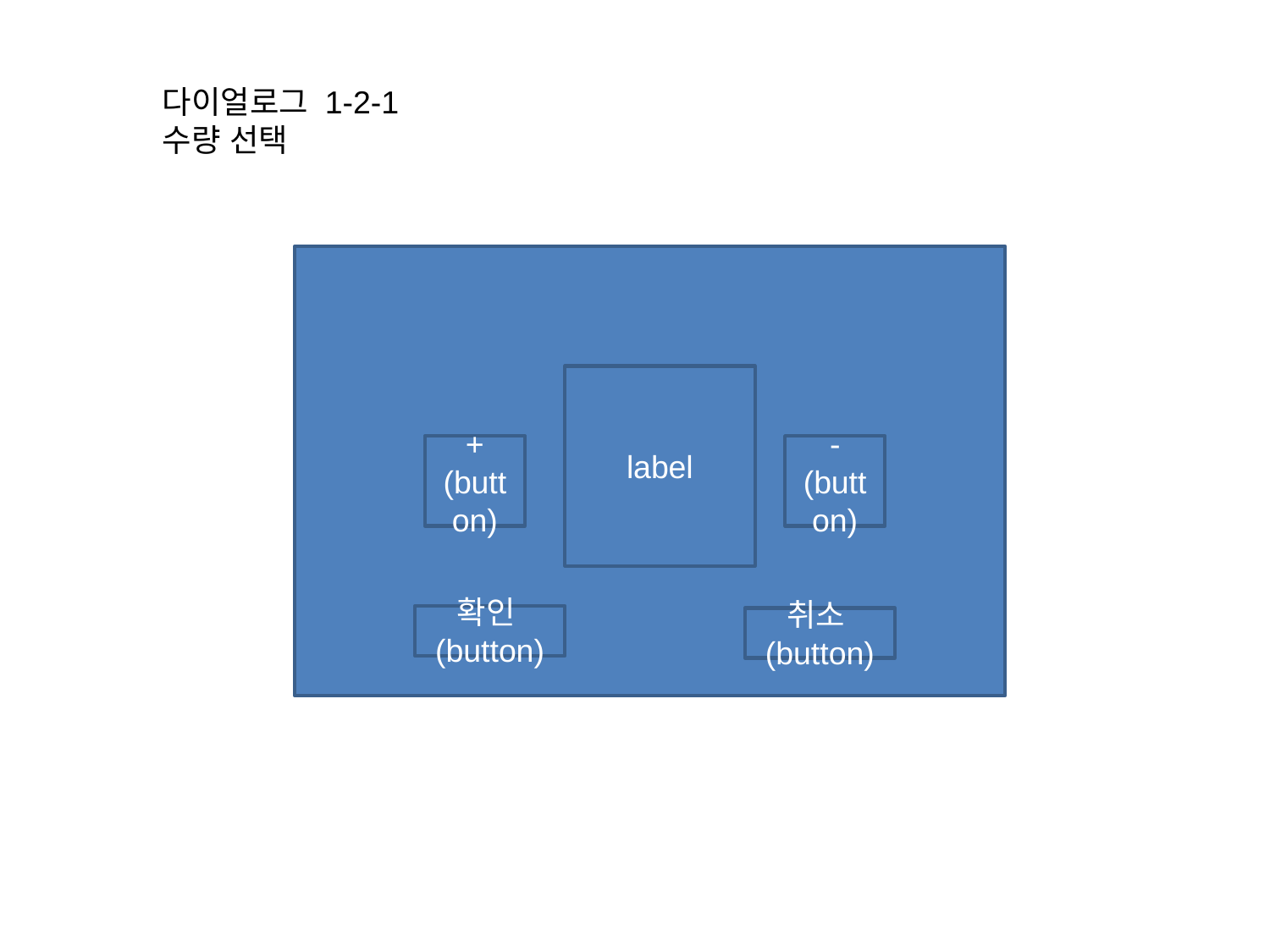

다이얼로그 1-2-1
수량 선택

label
+
(button)
-
(button)
확인(button)
취소(button)